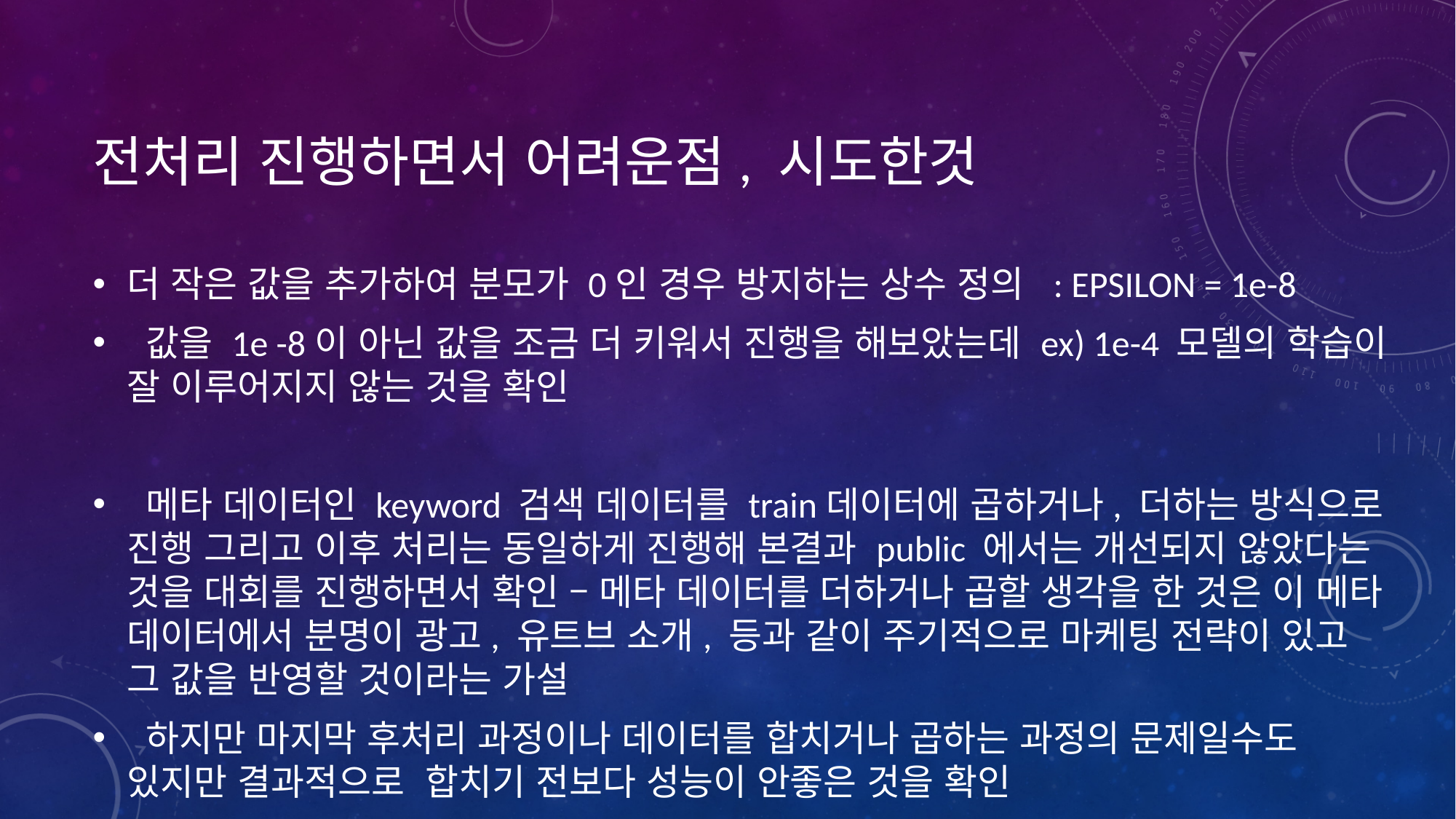

# 전처리 진행하면서 어려운점, 시도한것
더 작은 값을 추가하여 분모가 0인 경우 방지하는 상수 정의  : EPSILON = 1e-8
 값을 1e -8이 아닌 값을 조금 더 키워서 진행을 해보았는데 ex) 1e-4 모델의 학습이 잘 이루어지지 않는 것을 확인

 메타 데이터인 keyword 검색 데이터를 train데이터에 곱하거나, 더하는 방식으로 진행 그리고 이후 처리는 동일하게 진행해 본결과 public 에서는 개선되지 않았다는 것을 대회를 진행하면서 확인 – 메타 데이터를 더하거나 곱할 생각을 한 것은 이 메타 데이터에서 분명이 광고, 유트브 소개, 등과 같이 주기적으로 마케팅 전략이 있고 그 값을 반영할 것이라는 가설
 하지만 마지막 후처리 과정이나 데이터를 합치거나 곱하는 과정의 문제일수도 있지만 결과적으로  합치기 전보다 성능이 안좋은 것을 확인